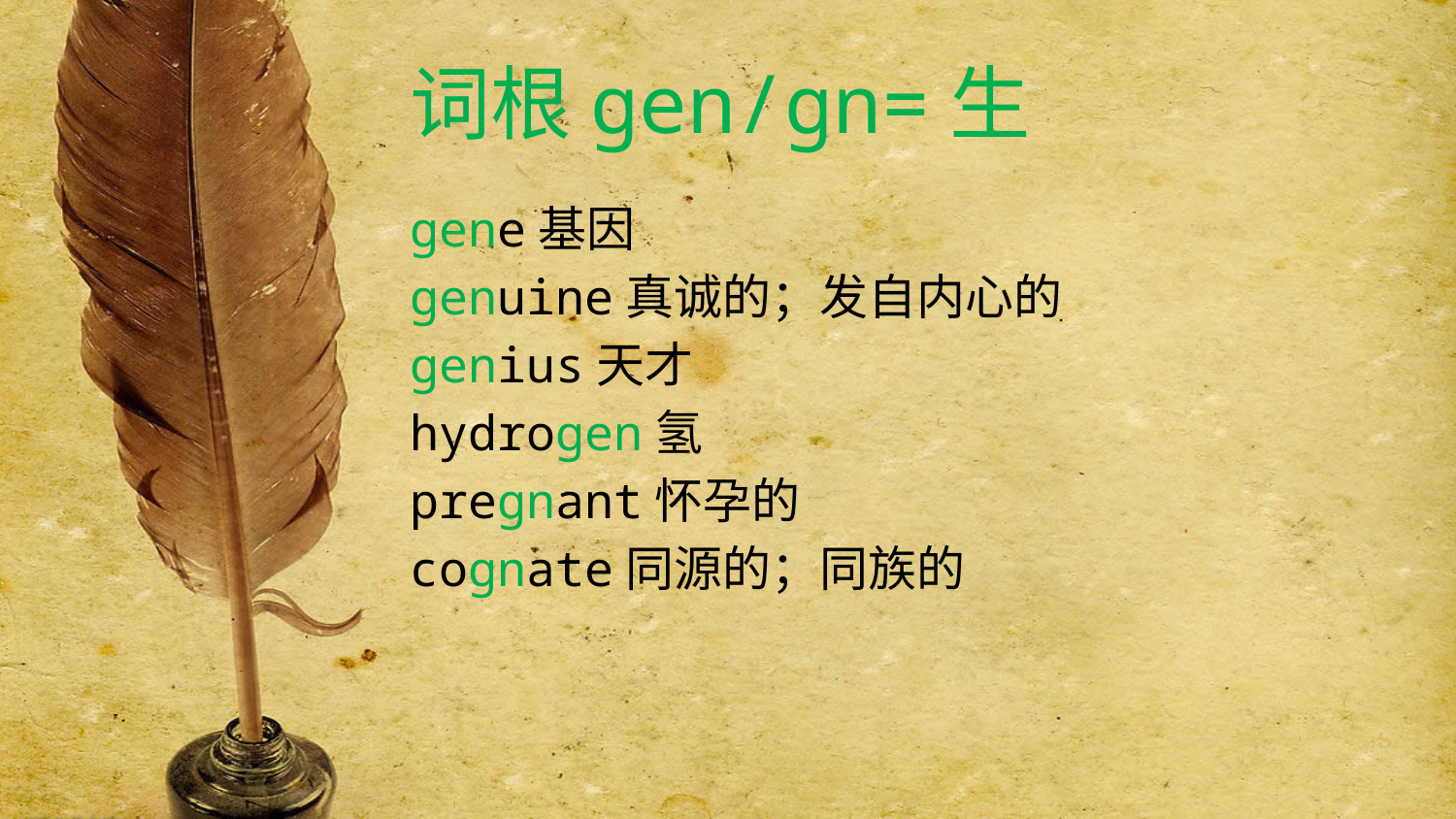

# 词根gen/gn=生
gene基因
genuine真诚的；发自内心的
genius天才
hydrogen氢
pregnant怀孕的
cognate同源的；同族的